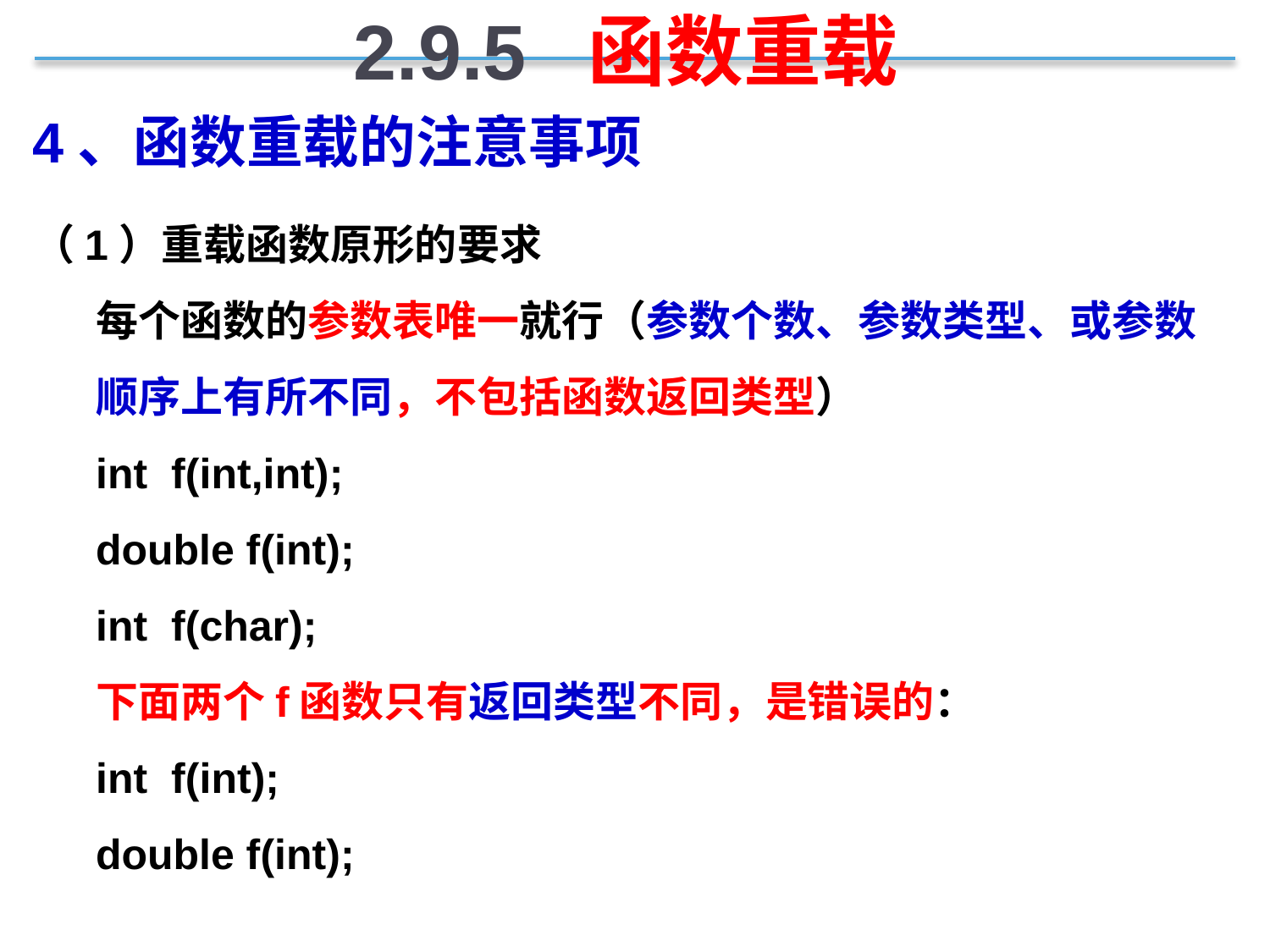

2.9.5  函数重载
4、函数重载的注意事项

（1）重载函数原形的要求
每个函数的参数表唯一就行（参数个数、参数类型、或参数顺序上有所不同，不包括函数返回类型）
int  f(int,int);
double f(int);
int  f(char);
下面两个f函数只有返回类型不同，是错误的：
int  f(int);
double f(int);